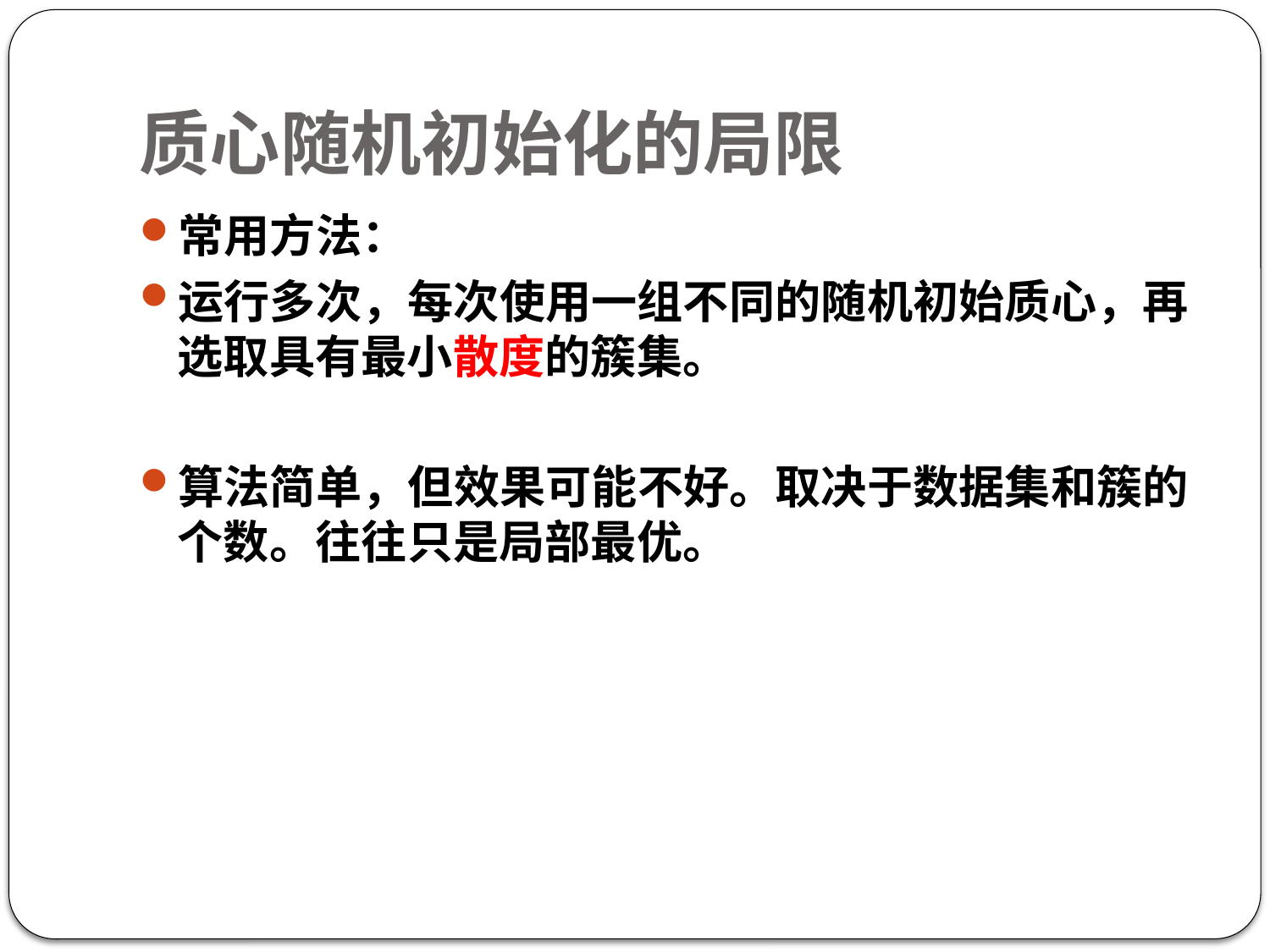

# 质心随机初始化的局限
常用方法：
运行多次，每次使用一组不同的随机初始质心，再选取具有最小散度的簇集。

算法简单，但效果可能不好。取决于数据集和簇的个数。往往只是局部最优。